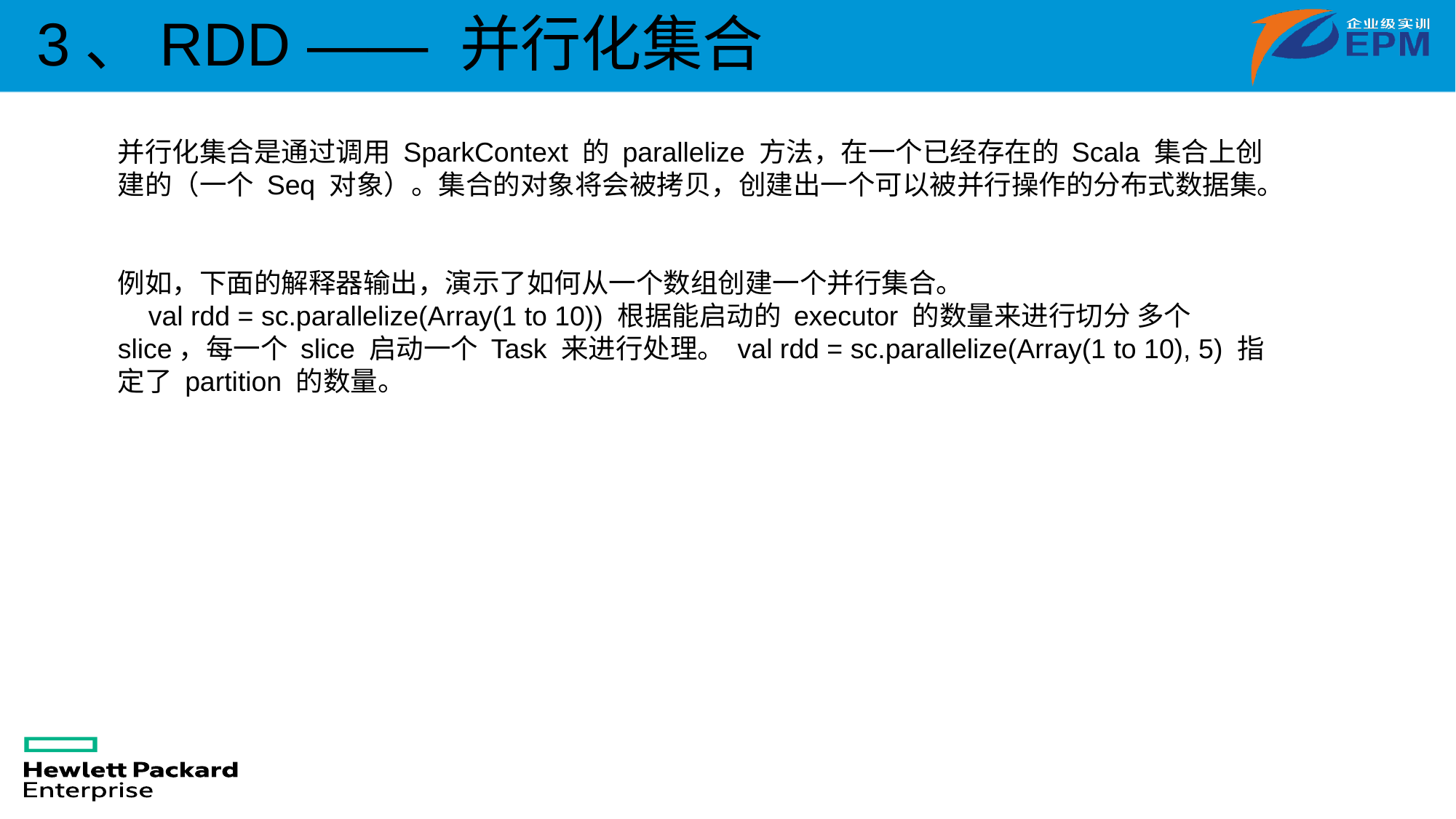

3、RDD —— 并行化集合
并行化集合是通过调用 SparkContext 的 parallelize 方法，在一个已经存在的 Scala 集合上创建的（一个 Seq 对象）。集合的对象将会被拷贝，创建出一个可以被并行操作的分布式数据集。

例如，下面的解释器输出，演示了如何从一个数组创建一个并行集合。
    val rdd = sc.parallelize(Array(1 to 10)) 根据能启动的 executor 的数量来进行切分 多个 slice，每一个 slice 启动一个 Task 来进行处理。 val rdd = sc.parallelize(Array(1 to 10), 5) 指定了 partition 的数量。